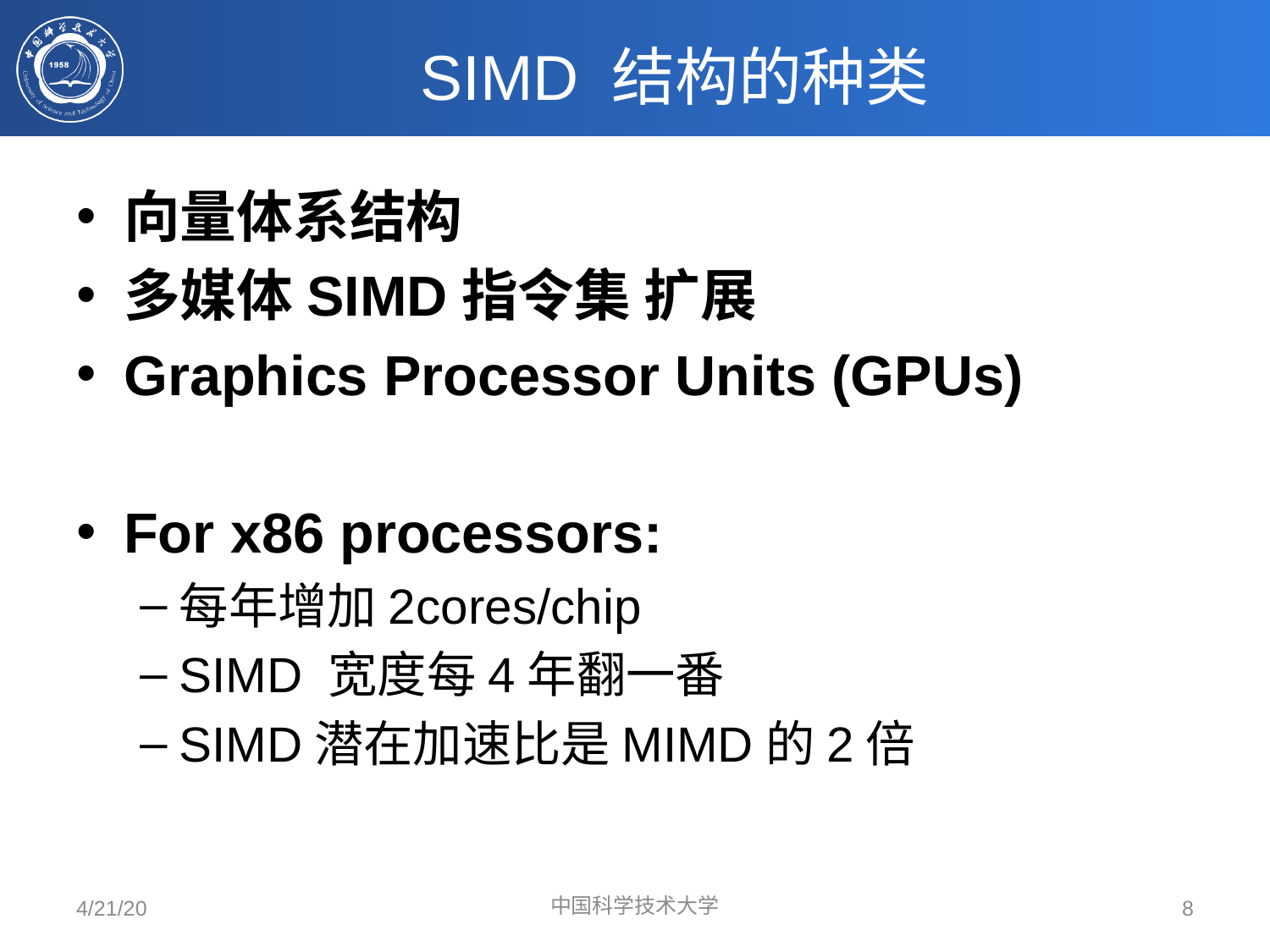

# SIMD 结构的种类
向量体系结构
多媒体SIMD指令集 扩展
Graphics Processor Units (GPUs)

For x86 processors:
每年增加2cores/chip
SIMD 宽度每4年翻一番
SIMD潜在加速比是MIMD的2倍
4/21/20
中国科学技术大学
8